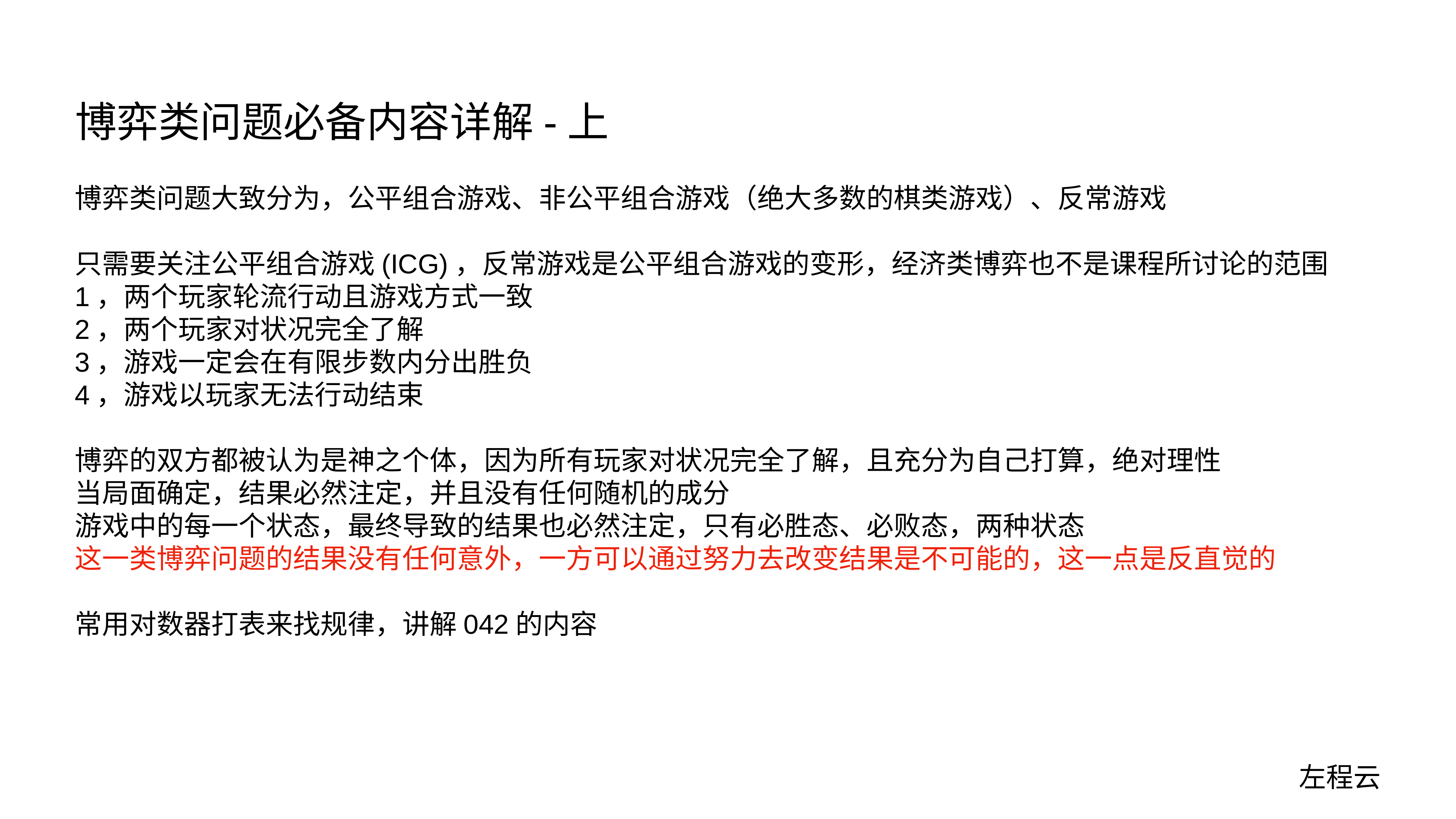

# 博弈类问题必备内容详解-上
博弈类问题大致分为，公平组合游戏、非公平组合游戏（绝大多数的棋类游戏）、反常游戏

只需要关注公平组合游戏(ICG)，反常游戏是公平组合游戏的变形，经济类博弈也不是课程所讨论的范围
1，两个玩家轮流行动且游戏方式一致
2，两个玩家对状况完全了解
3，游戏一定会在有限步数内分出胜负
4，游戏以玩家无法行动结束

博弈的双方都被认为是神之个体，因为所有玩家对状况完全了解，且充分为自己打算，绝对理性
当局面确定，结果必然注定，并且没有任何随机的成分
游戏中的每一个状态，最终导致的结果也必然注定，只有必胜态、必败态，两种状态
这一类博弈问题的结果没有任何意外，一方可以通过努力去改变结果是不可能的，这一点是反直觉的

常用对数器打表来找规律，讲解042的内容
左程云